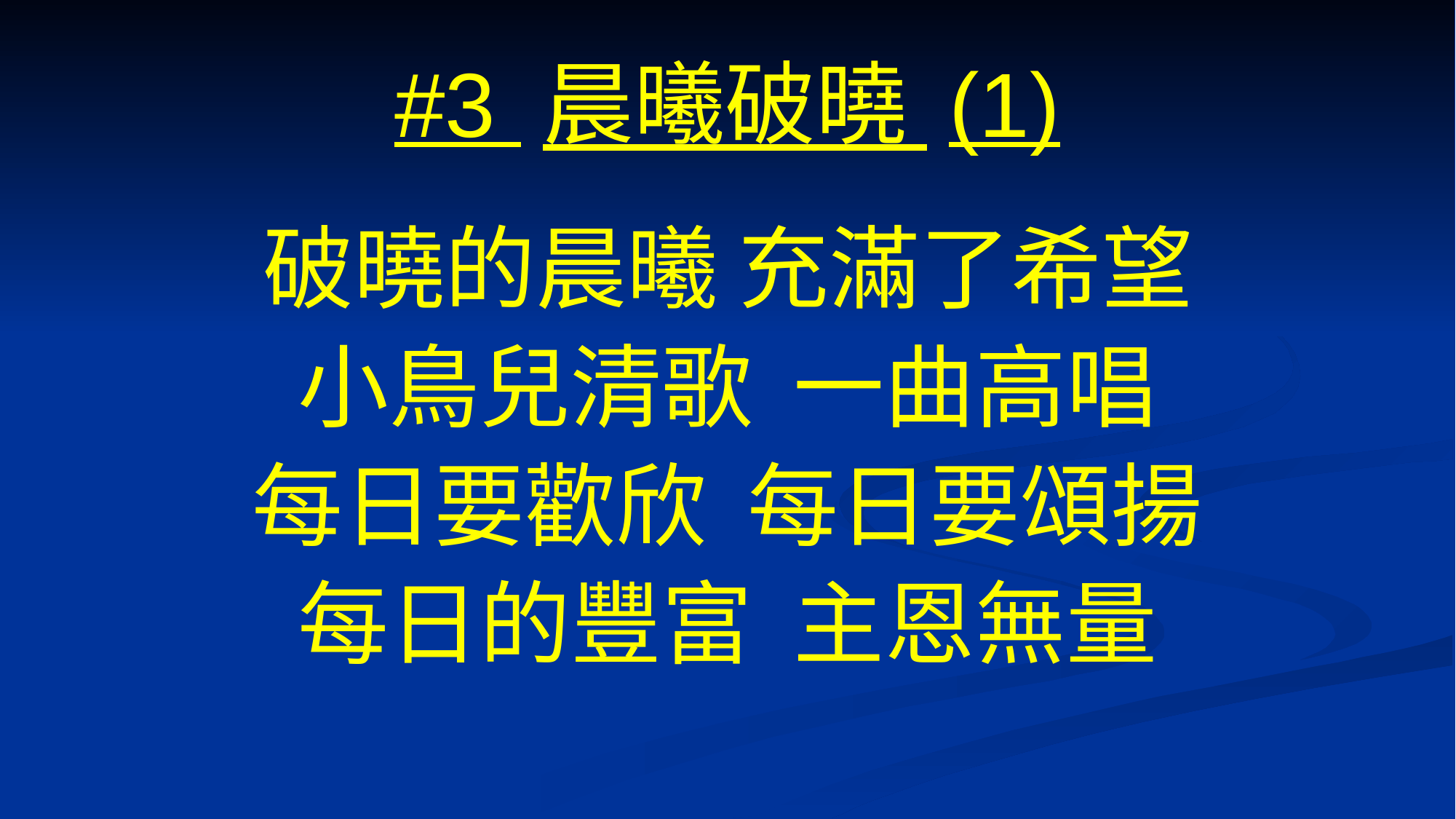

# #3 晨曦破曉 (1)
破曉的晨曦 充滿了希望
小鳥兒清歌  一曲高唱
每日要歡欣  每日要頌揚
每日的豐富  主恩無量